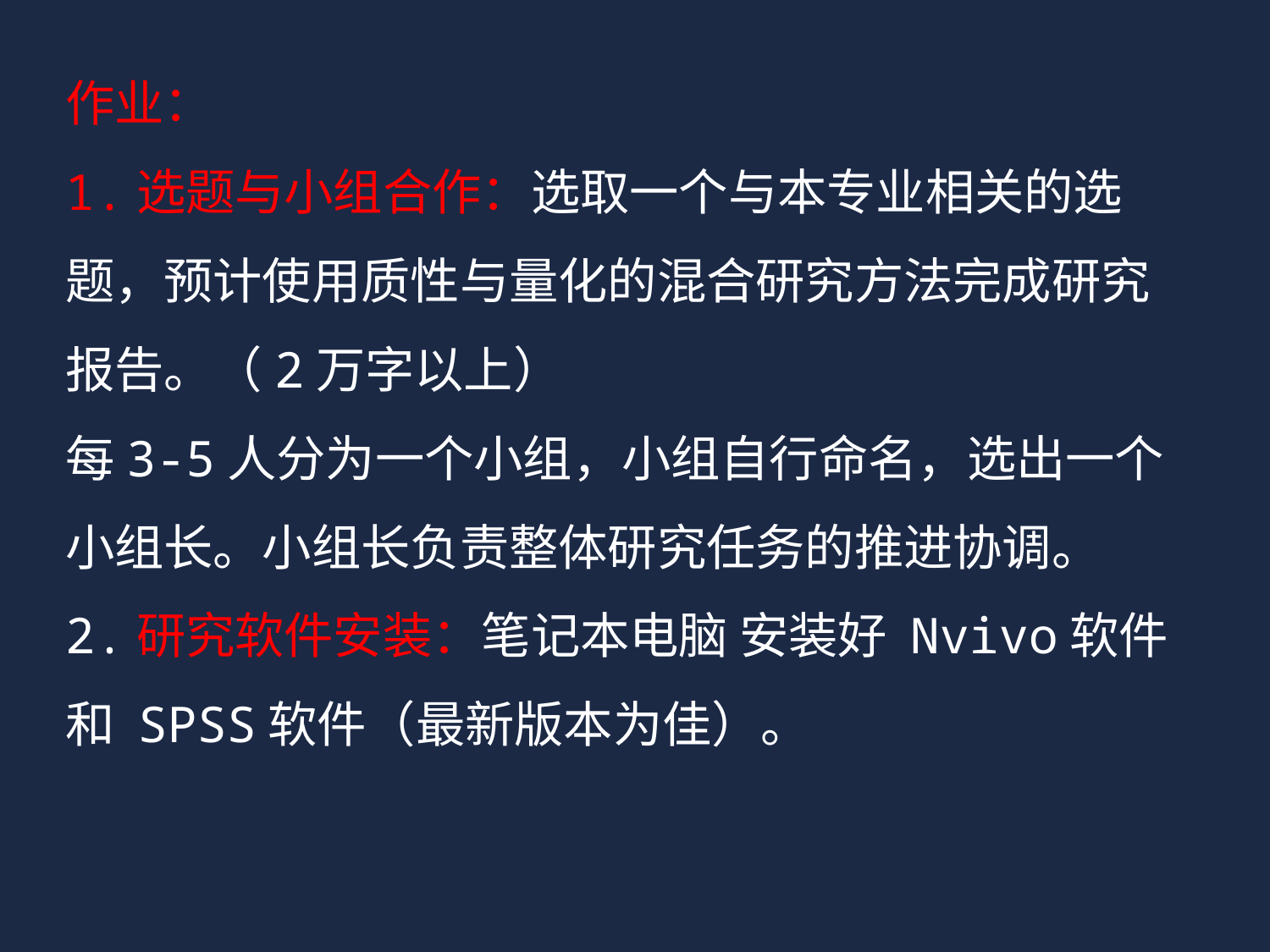

作业：
1.选题与小组合作：选取一个与本专业相关的选题，预计使用质性与量化的混合研究方法完成研究报告。（2万字以上）
每3-5人分为一个小组，小组自行命名，选出一个小组长。小组长负责整体研究任务的推进协调。
2.研究软件安装：笔记本电脑 安装好 Nvivo软件和 SPSS软件（最新版本为佳）。